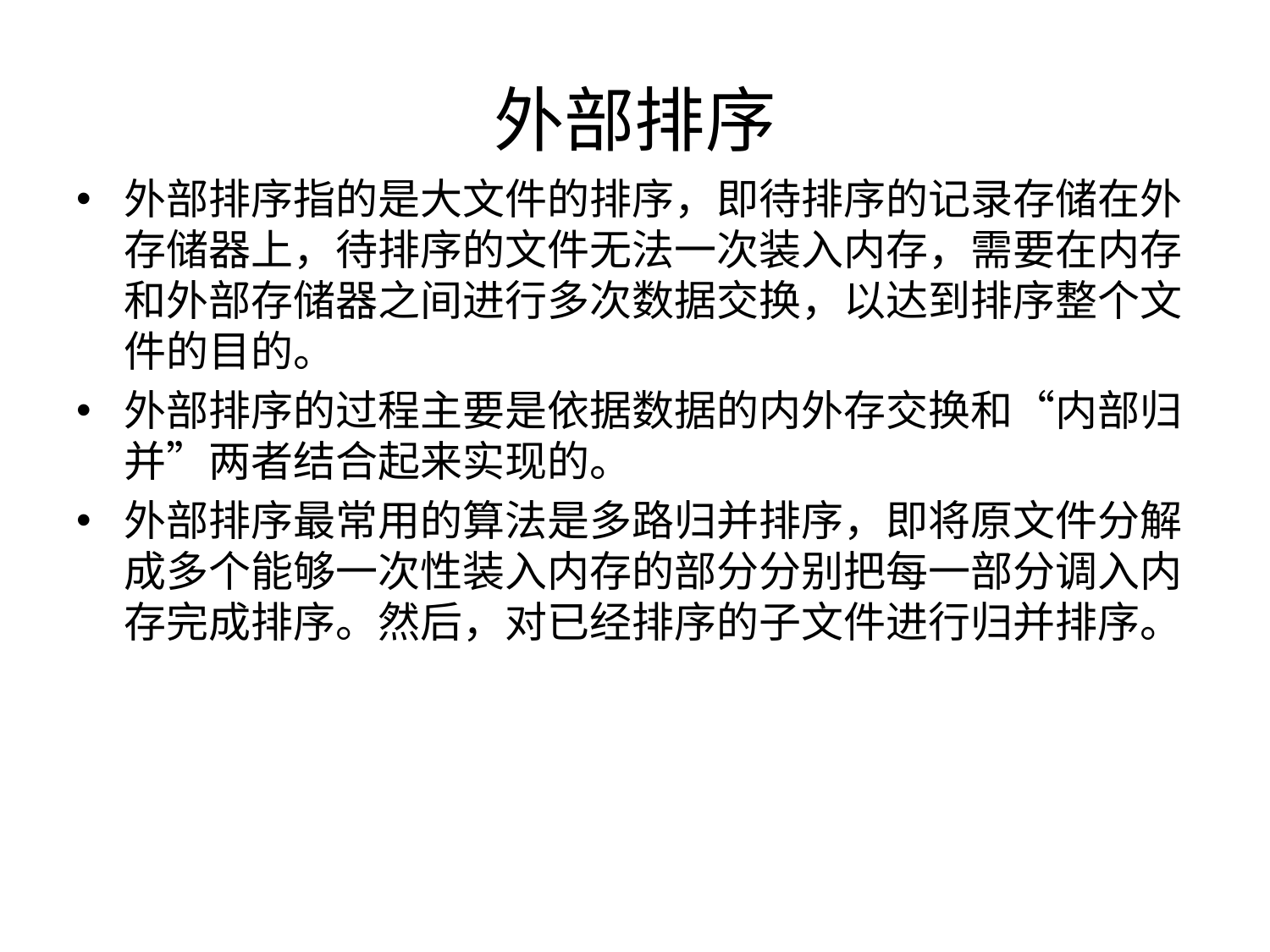

# 外部排序
外部排序指的是大文件的排序，即待排序的记录存储在外存储器上，待排序的文件无法一次装入内存，需要在内存和外部存储器之间进行多次数据交换，以达到排序整个文件的目的。
外部排序的过程主要是依据数据的内外存交换和“内部归并”两者结合起来实现的。
外部排序最常用的算法是多路归并排序，即将原文件分解成多个能够一次性装入内存的部分分别把每一部分调入内存完成排序。然后，对已经排序的子文件进行归并排序。